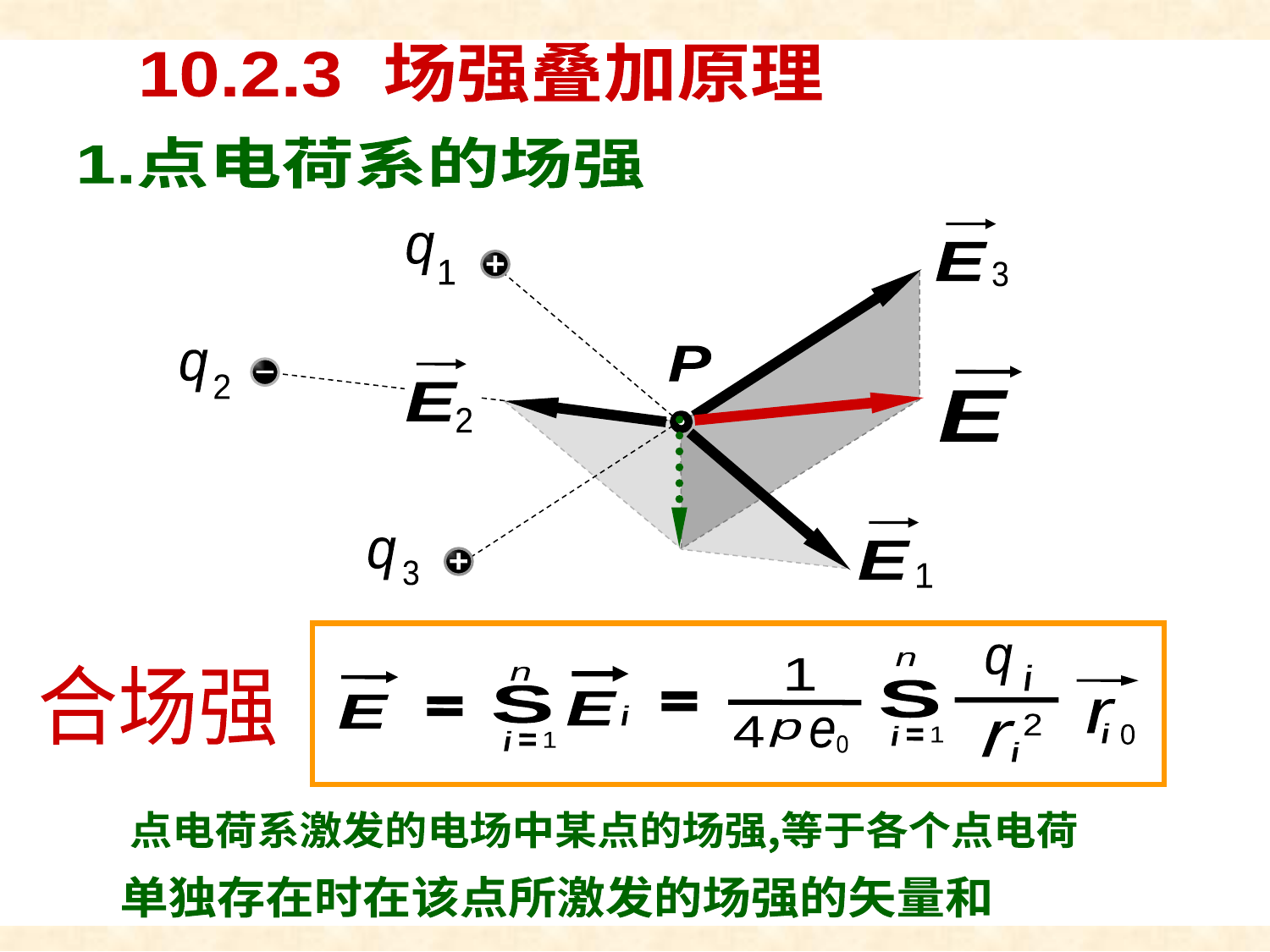

点电荷系场强
10.2.3  场强叠加原理
1.点电荷系的场强

E
3

q
1

+
q
2

q
3

+

？

E

P

E
2

E

E
1

q
n
1
合场强
i
n
Σ
i
1

E
E

i
Σ

r

2
r
4
ε
0
π
i
0
i
1

i
点电荷系激发的电场中某点的场强,等于各个点电荷
单独存在时在该点所激发的场强的矢量和